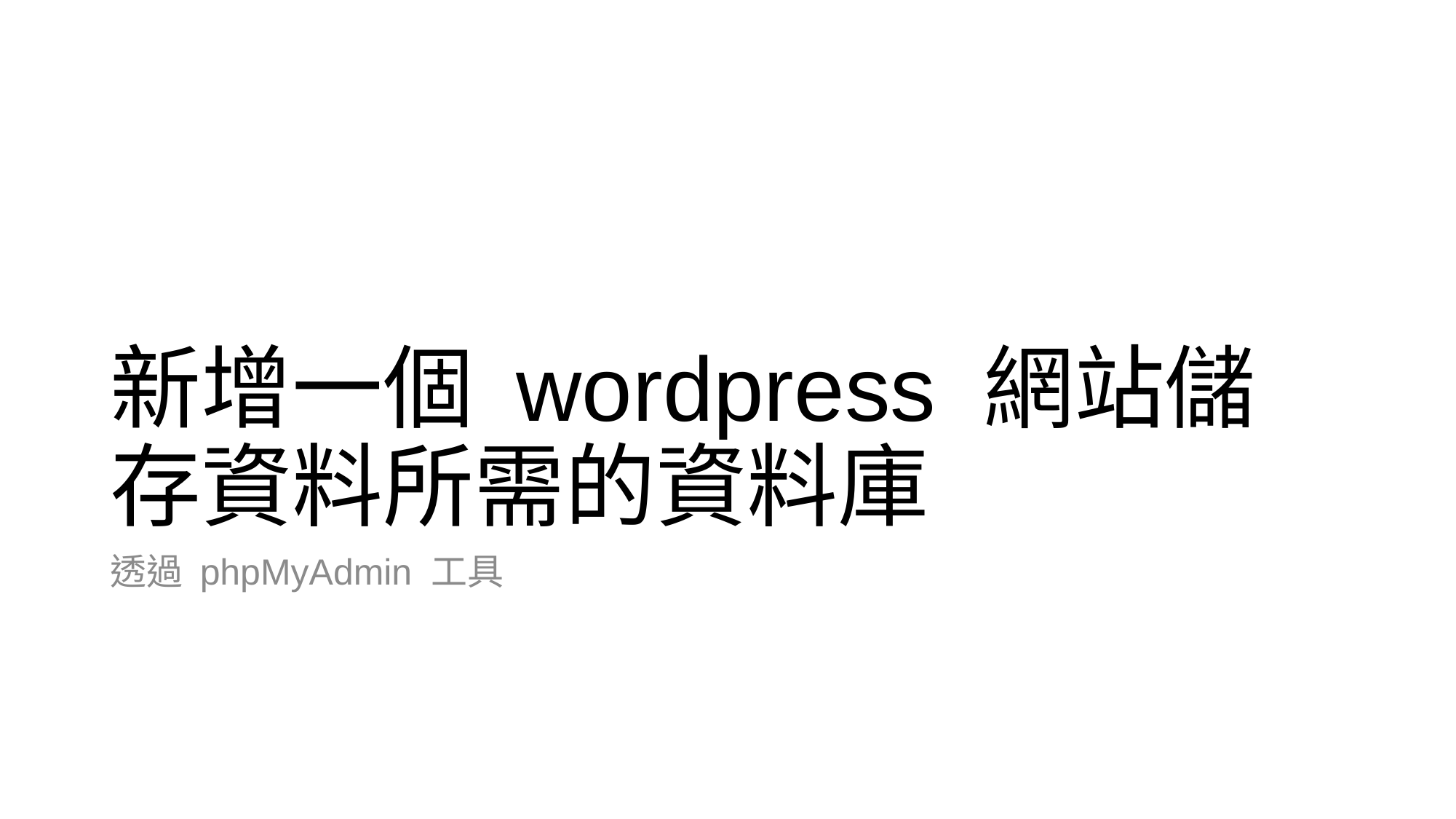

# 新增一個 wordpress 網站儲存資料所需的資料庫
透過 phpMyAdmin 工具